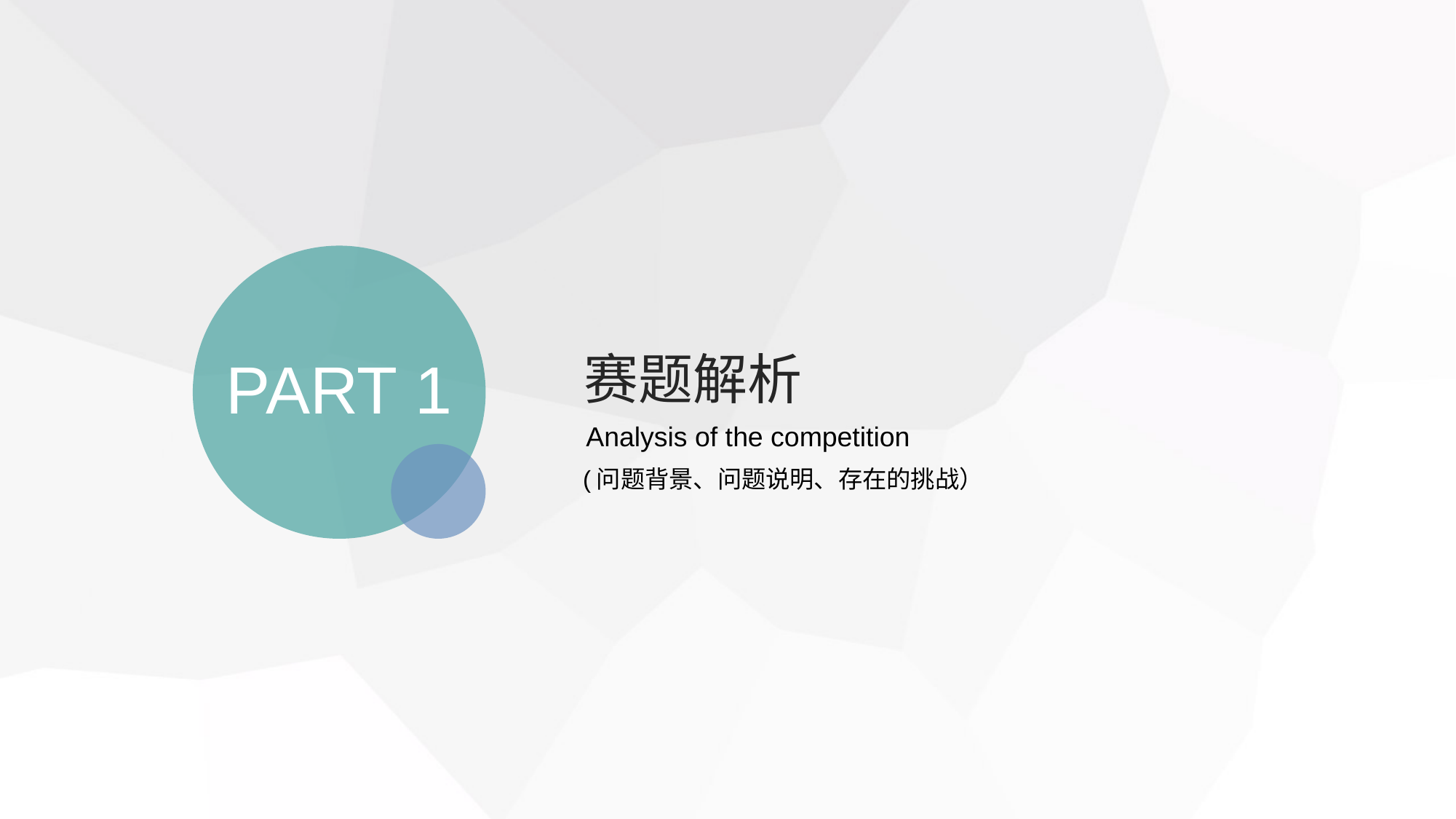

赛题解析
PART 1
Analysis of the competition

(问题背景、问题说明、存在的挑战）